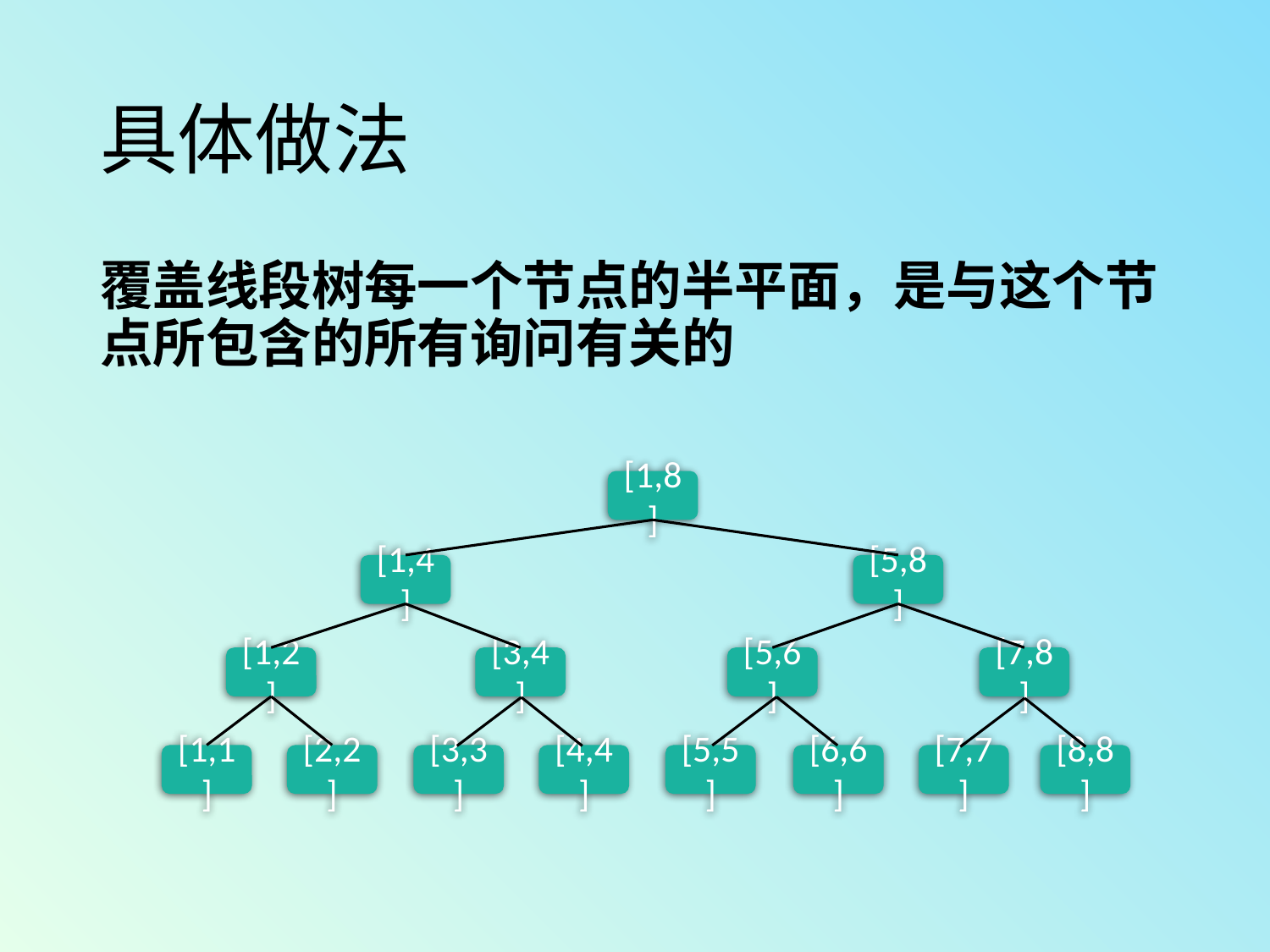

# 具体做法
覆盖线段树每一个节点的半平面，是与这个节点所包含的所有询问有关的

[1,8]
[1,4]
[5,8]
[1,2]
[3,4]
[5,6]
[7,8]
[1,1]
[2,2]
[3,3]
[4,4]
[5,5]
[6,6]
[7,7]
[8,8]